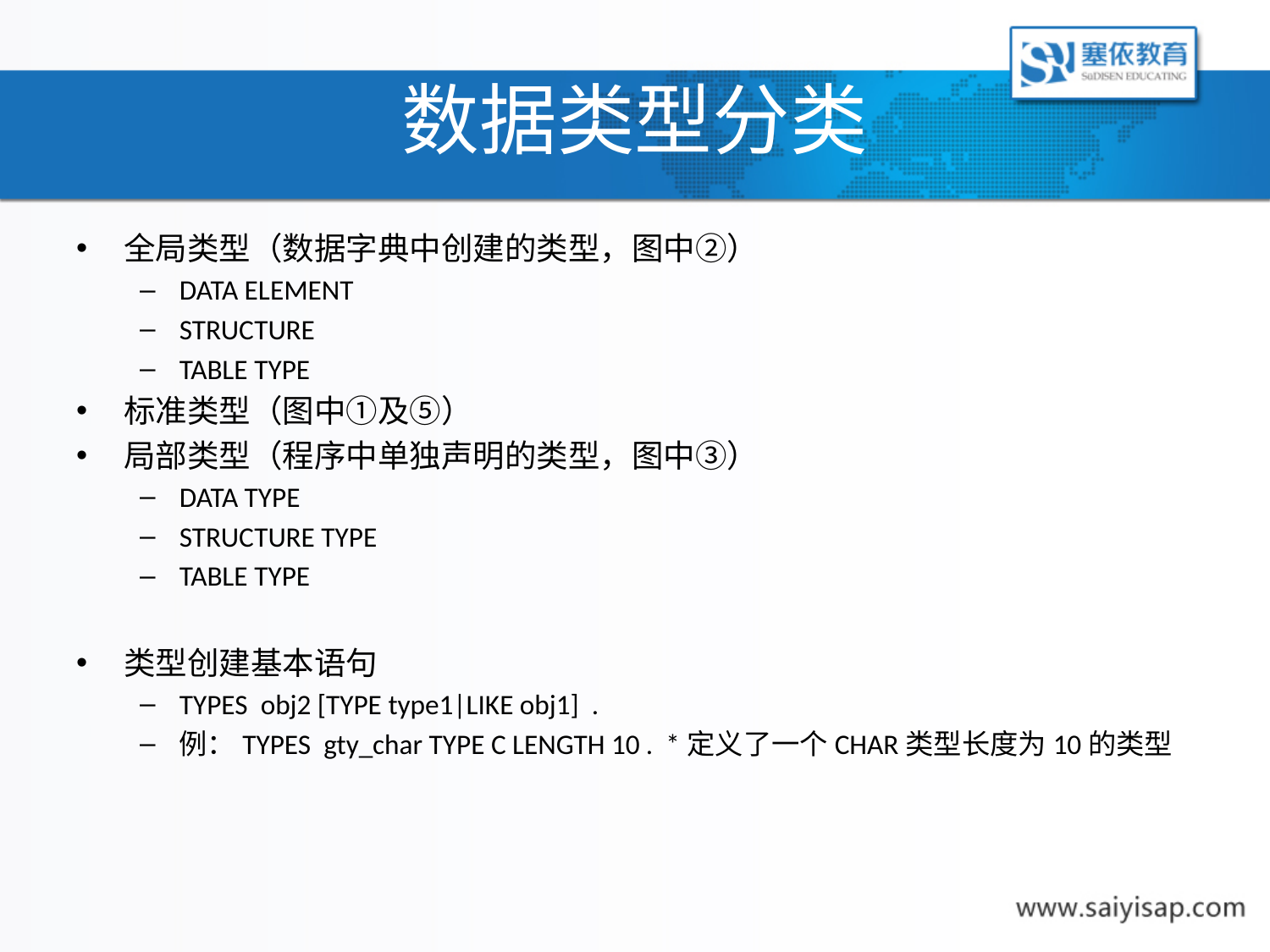

# 数据类型分类
全局类型（数据字典中创建的类型，图中②）
DATA ELEMENT
STRUCTURE
TABLE TYPE
标准类型（图中①及⑤）
局部类型（程序中单独声明的类型，图中③）
DATA TYPE
STRUCTURE TYPE
TABLE TYPE

类型创建基本语句
TYPES  obj2 [TYPE type1|LIKE obj1]  .
例：TYPES  gty_char TYPE C LENGTH 10 .  *定义了一个CHAR类型长度为10的类型